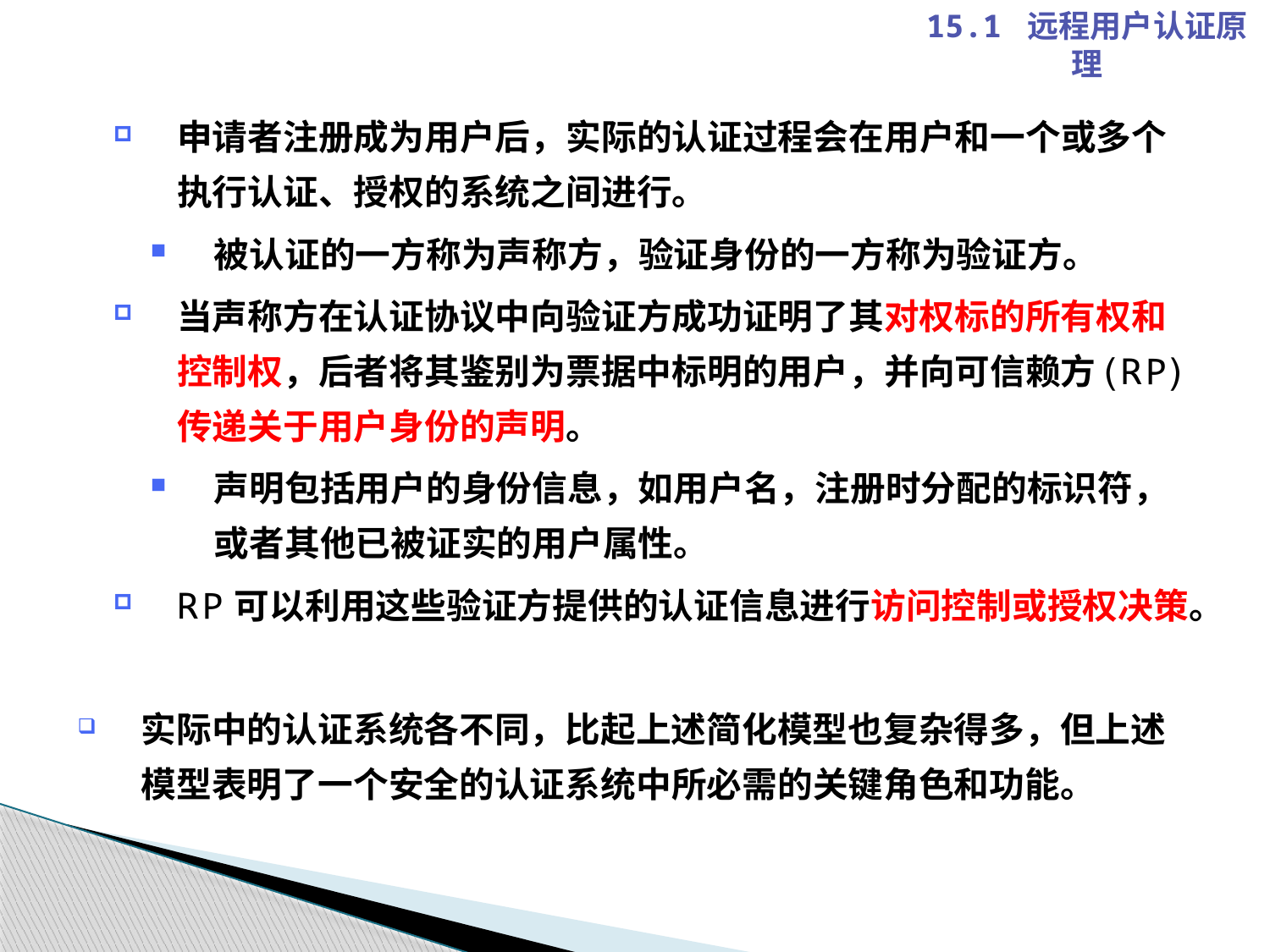

15.1 远程用户认证原理
申请者注册成为用户后，实际的认证过程会在用户和一个或多个执行认证、授权的系统之间进行。
被认证的一方称为声称方，验证身份的一方称为验证方。
当声称方在认证协议中向验证方成功证明了其对权标的所有权和控制权，后者将其鉴别为票据中标明的用户，并向可信赖方(RP)传递关于用户身份的声明。
声明包括用户的身份信息，如用户名，注册时分配的标识符，或者其他已被证实的用户属性。
RP可以利用这些验证方提供的认证信息进行访问控制或授权决策。

实际中的认证系统各不同，比起上述简化模型也复杂得多，但上述模型表明了一个安全的认证系统中所必需的关键角色和功能。